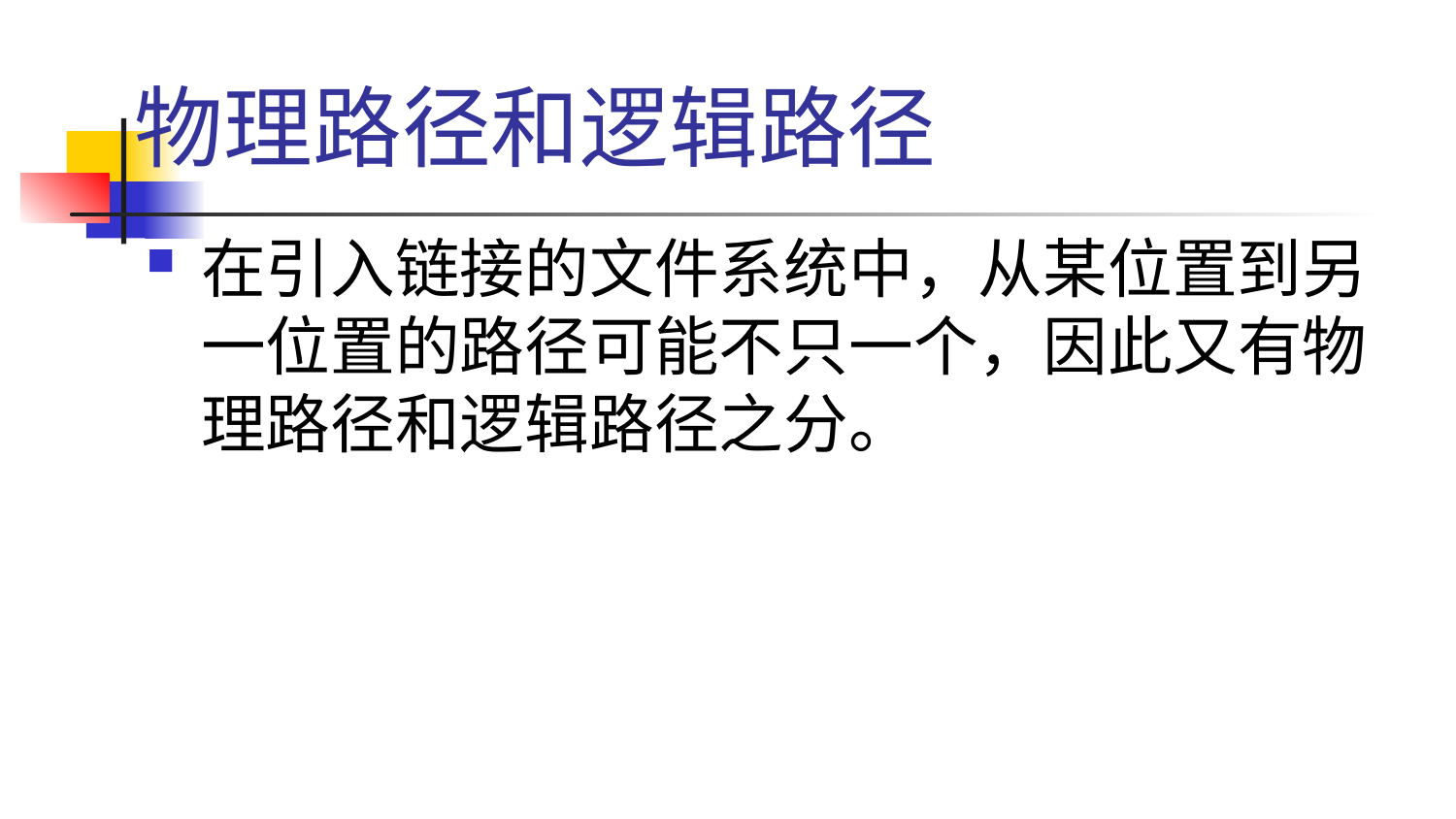

# 物理路径和逻辑路径
在引入链接的文件系统中，从某位置到另一位置的路径可能不只一个，因此又有物理路径和逻辑路径之分。